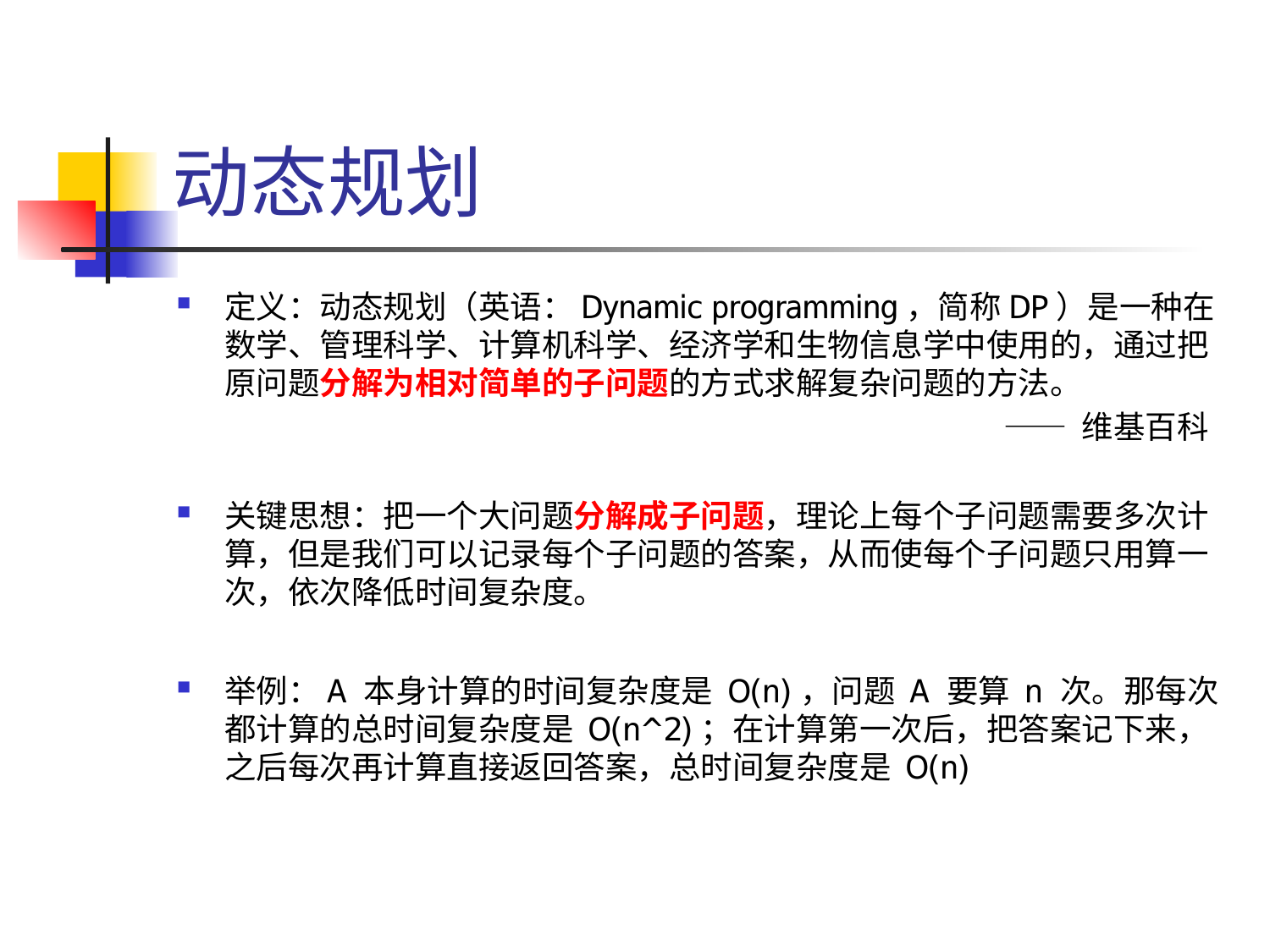

# 动态规划
定义：动态规划（英语：Dynamic programming，简称DP）是一种在数学、管理科学、计算机科学、经济学和生物信息学中使用的，通过把原问题分解为相对简单的子问题的方式求解复杂问题的方法。
						         —— 维基百科

关键思想：把一个大问题分解成子问题，理论上每个子问题需要多次计算，但是我们可以记录每个子问题的答案，从而使每个子问题只用算一次，依次降低时间复杂度。

举例：A 本身计算的时间复杂度是 O(n)，问题 A 要算 n 次。那每次都计算的总时间复杂度是 O(n^2)；在计算第一次后，把答案记下来，之后每次再计算直接返回答案，总时间复杂度是 O(n)